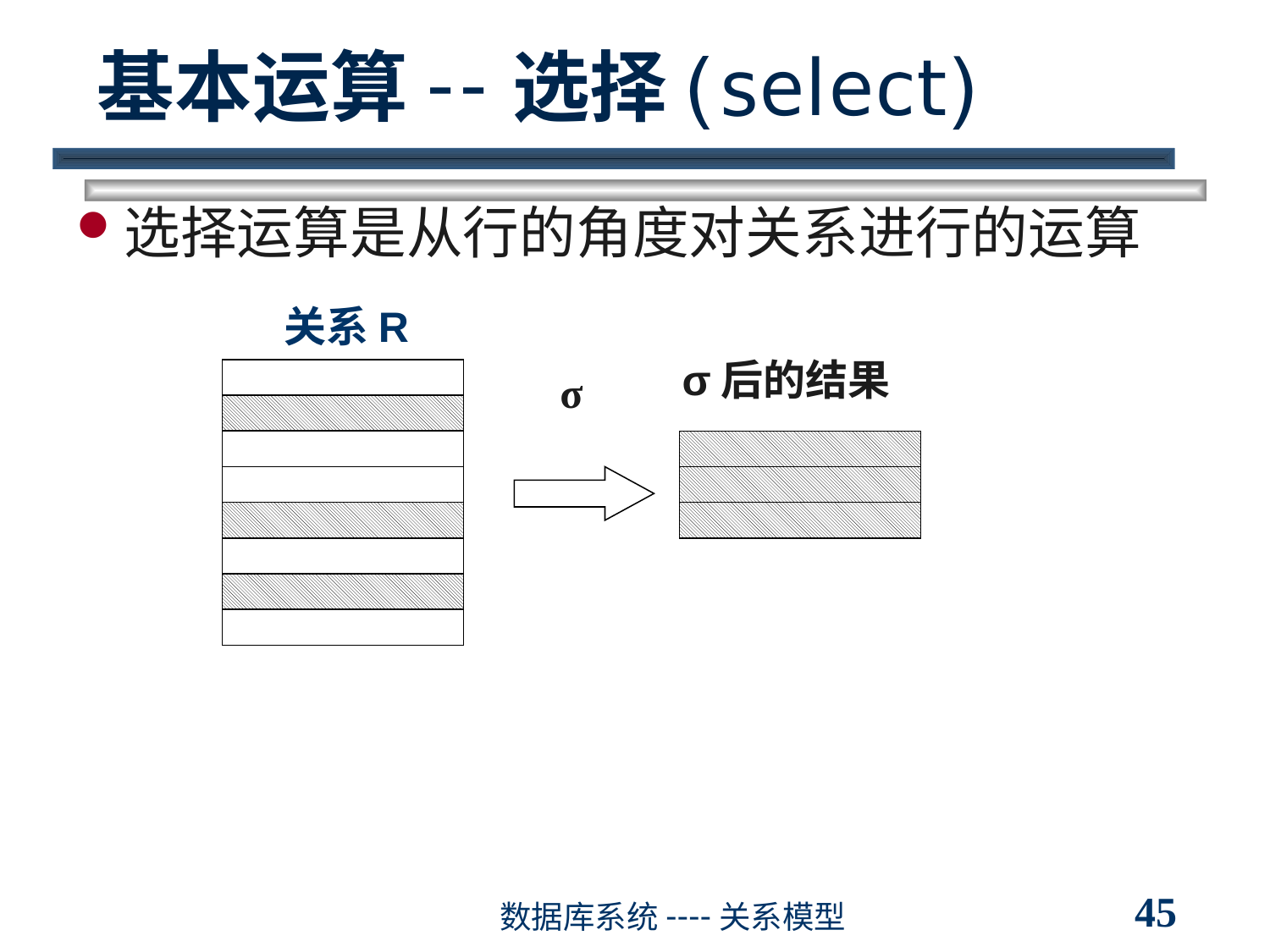

# 基本运算--选择(select)
选择运算是从行的角度对关系进行的运算
关系R
σ后的结果

σ

45
数据库系统----关系模型